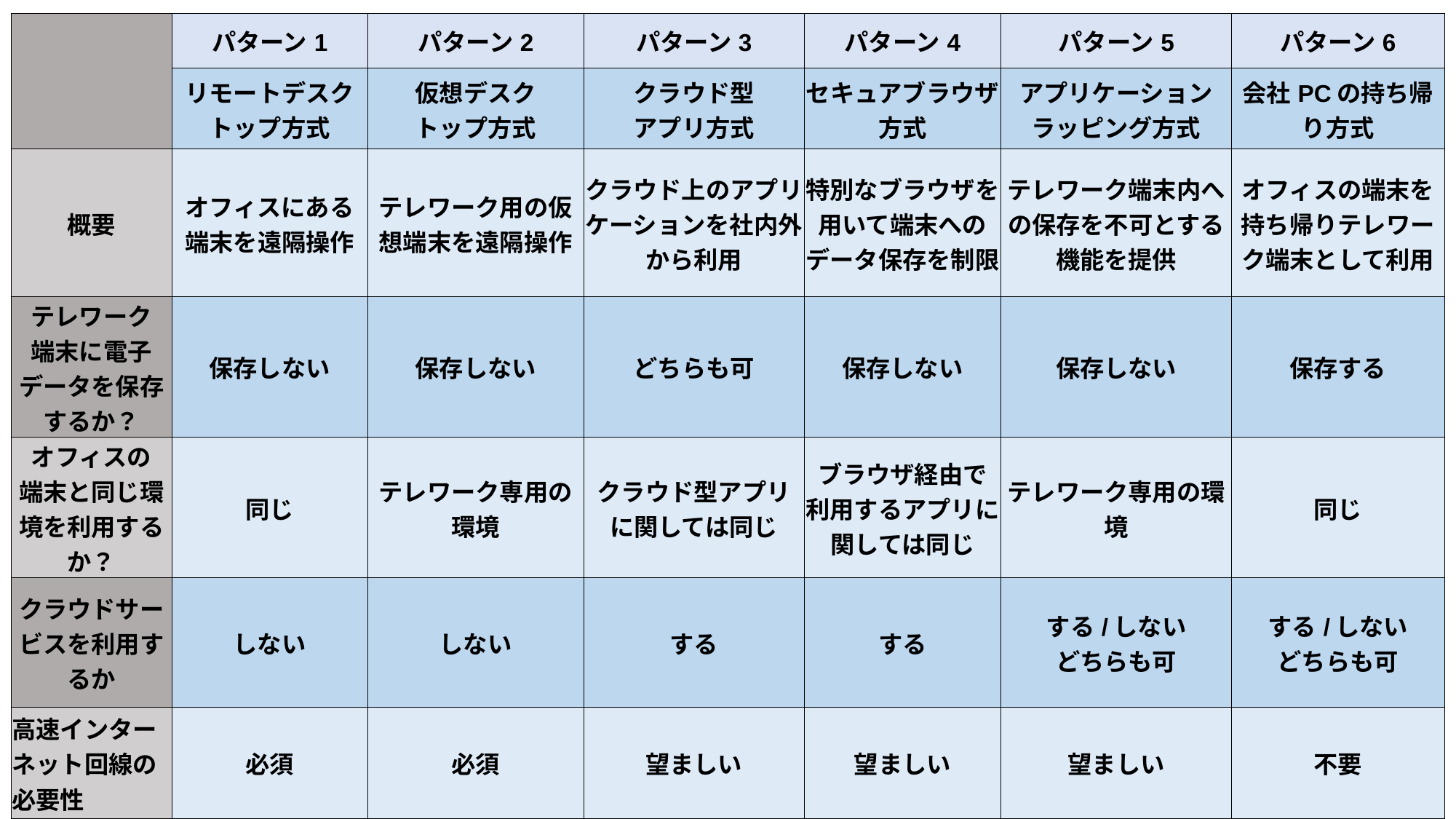

|  | パターン1 | パターン2 | パターン3 | パターン4 | パターン5 | パターン6 |
| --- | --- | --- | --- | --- | --- | --- |
|  | リモートデスクトップ方式 | 仮想デスク トップ方式 | クラウド型 アプリ方式 | セキュアブラウザ方式 | アプリケーションラッピング方式 | 会社PCの持ち帰り方式 |
| 概要 | オフィスにある 端末を遠隔操作 | テレワーク用の仮想端末を遠隔操作 | クラウド上のアプリ ケーションを社内外から利用 | 特別なブラウザを 用いて端末へのデータ保存を制限 | テレワーク端末内へ の保存を不可とする機能を提供 | オフィスの端末を 持ち帰りテレワーク端末として利用 |
| テレワーク 端末に電子データを保存するか？ | 保存しない | 保存しない | どちらも可 | 保存しない | 保存しない | 保存する |
| オフィスの 端末と同じ環境を利用するか？ | 同じ | テレワーク専用の 環境 | クラウド型アプリ に関しては同じ | ブラウザ経由で 利用するアプリに関しては同じ | テレワーク専用の環境 | 同じ |
| クラウドサービスを利用するか | しない | しない | する | する | する/しない どちらも可 | する/しない どちらも可 |
| 高速インター ネット回線の必要性 | 必須 | 必須 | 望ましい | 望ましい | 望ましい | 不要 |